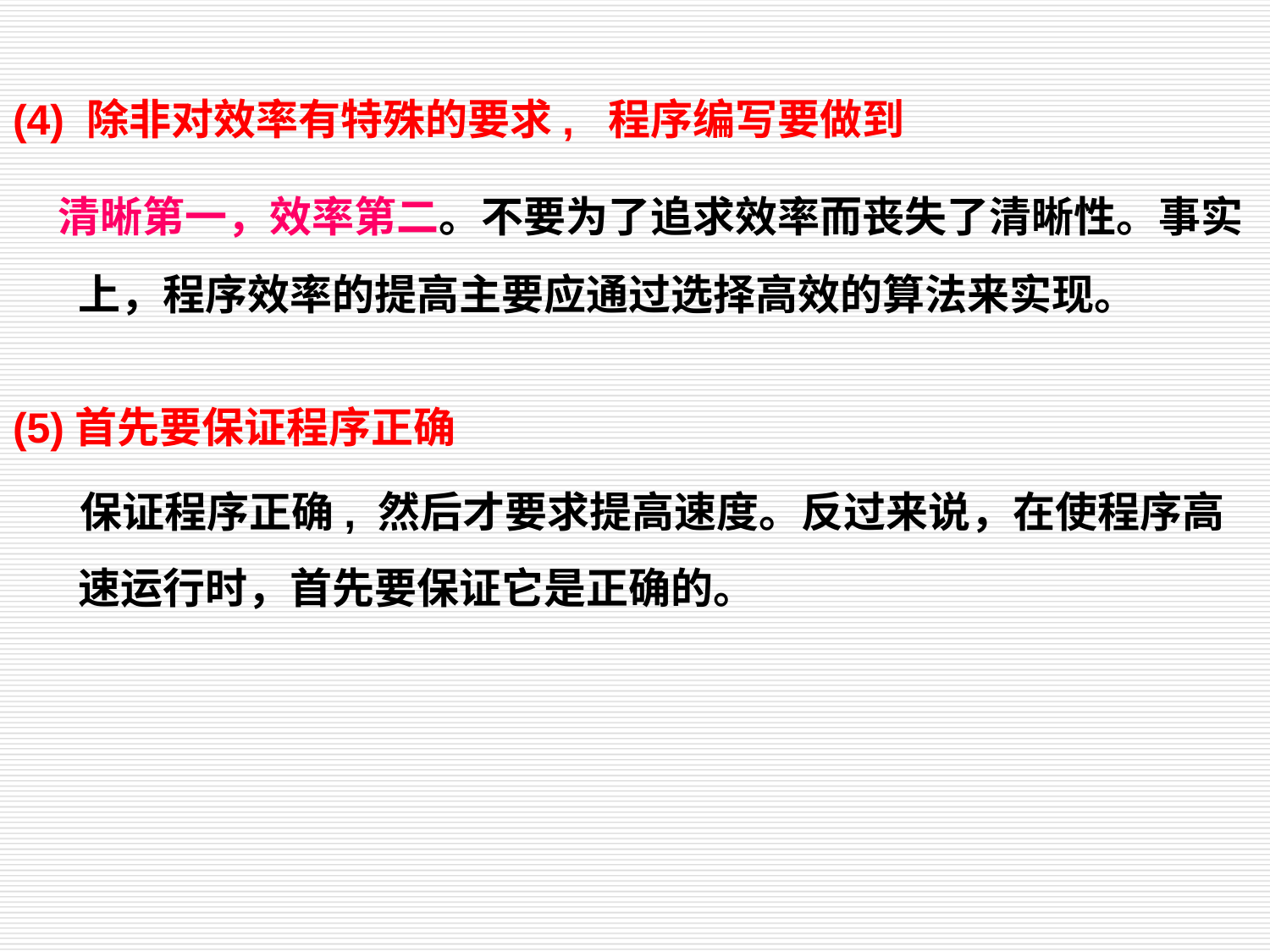

(4) 除非对效率有特殊的要求,  程序编写要做到
   清晰第一，效率第二。不要为了追求效率而丧失了清晰性。事实上，程序效率的提高主要应通过选择高效的算法来实现。

(5)首先要保证程序正确
      保证程序正确, 然后才要求提高速度。反过来说，在使程序高速运行时，首先要保证它是正确的。